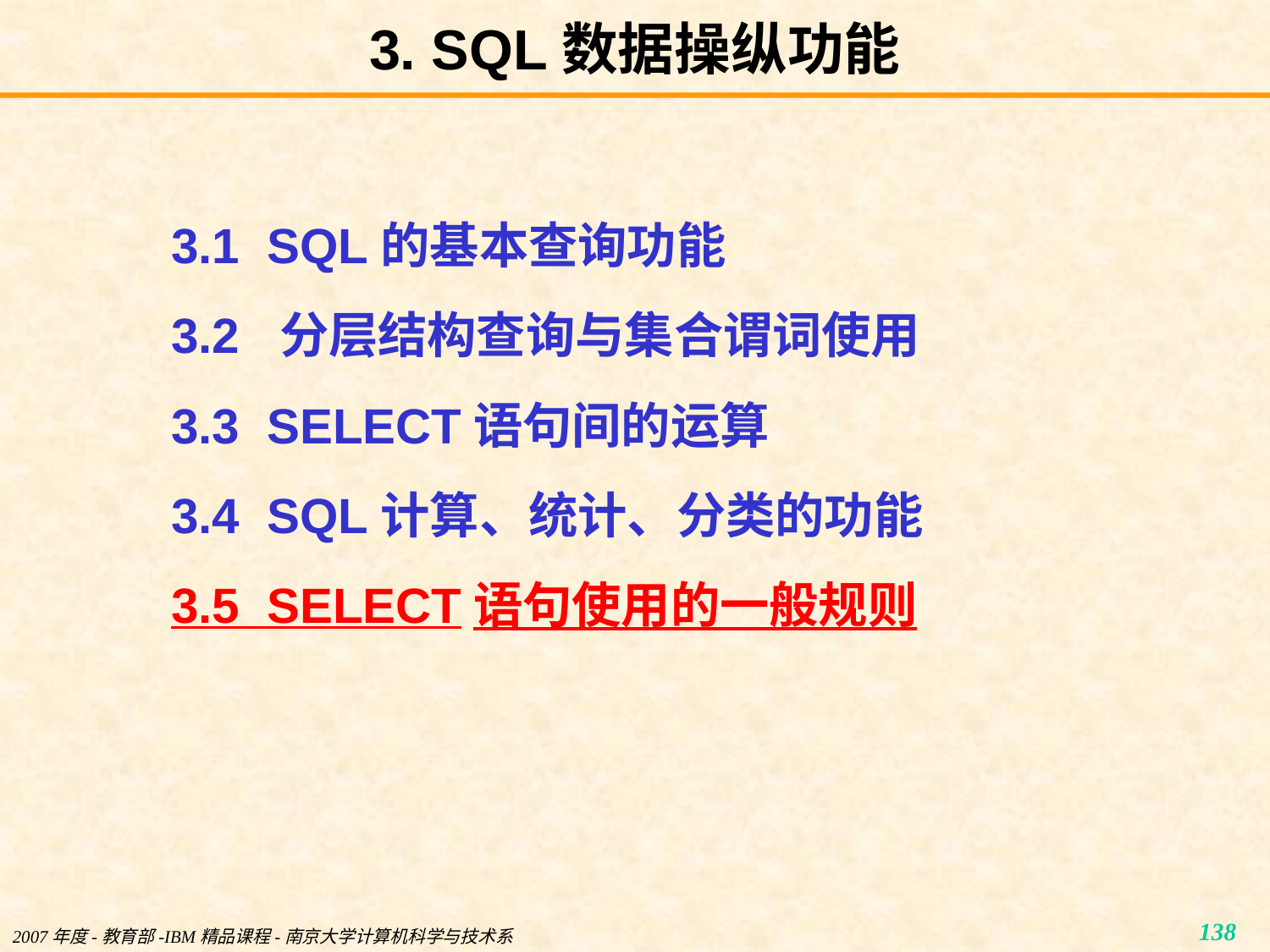

# 3. SQL数据操纵功能

3.1  SQL的基本查询功能
3.2  分层结构查询与集合谓词使用
3.3  SELECT语句间的运算
3.4  SQL计算、统计、分类的功能
3.5  SELECT语句使用的一般规则
138
2007年度-教育部-IBM精品课程-南京大学计算机科学与技术系